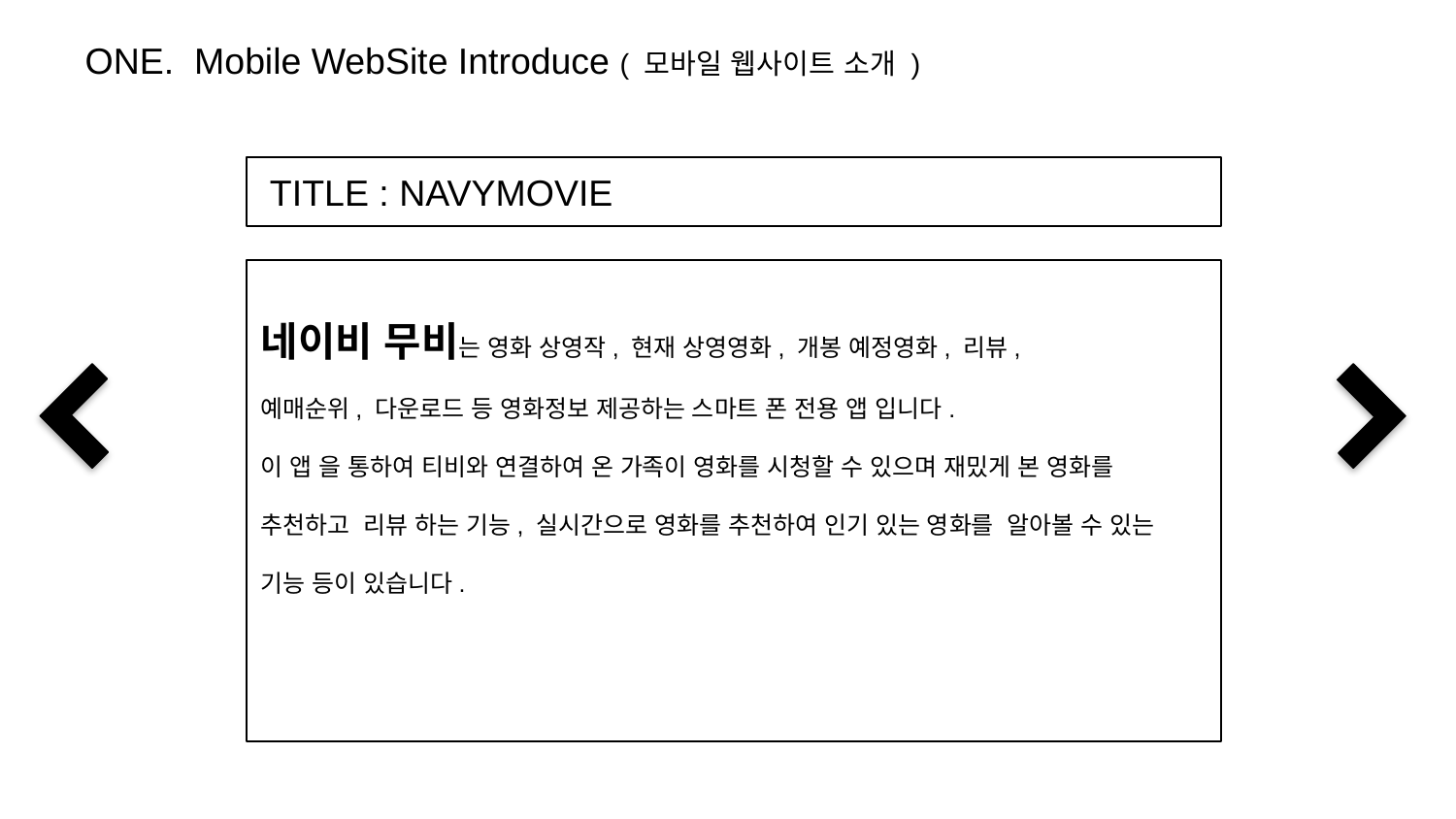

ONE.  Mobile WebSite Introduce ( 모바일 웹사이트 소개 )
 TITLE : NAVYMOVIE

네이비 무비는 영화 상영작, 현재 상영영화, 개봉 예정영화, 리뷰,
예매순위, 다운로드 등 영화정보 제공하는 스마트 폰 전용 앱 입니다.
이 앱 을 통하여 티비와 연결하여 온 가족이 영화를 시청할 수 있으며 재밌게 본 영화를
추천하고  리뷰 하는 기능, 실시간으로 영화를 추천하여 인기 있는 영화를  알아볼 수 있는 기능 등이 있습니다.